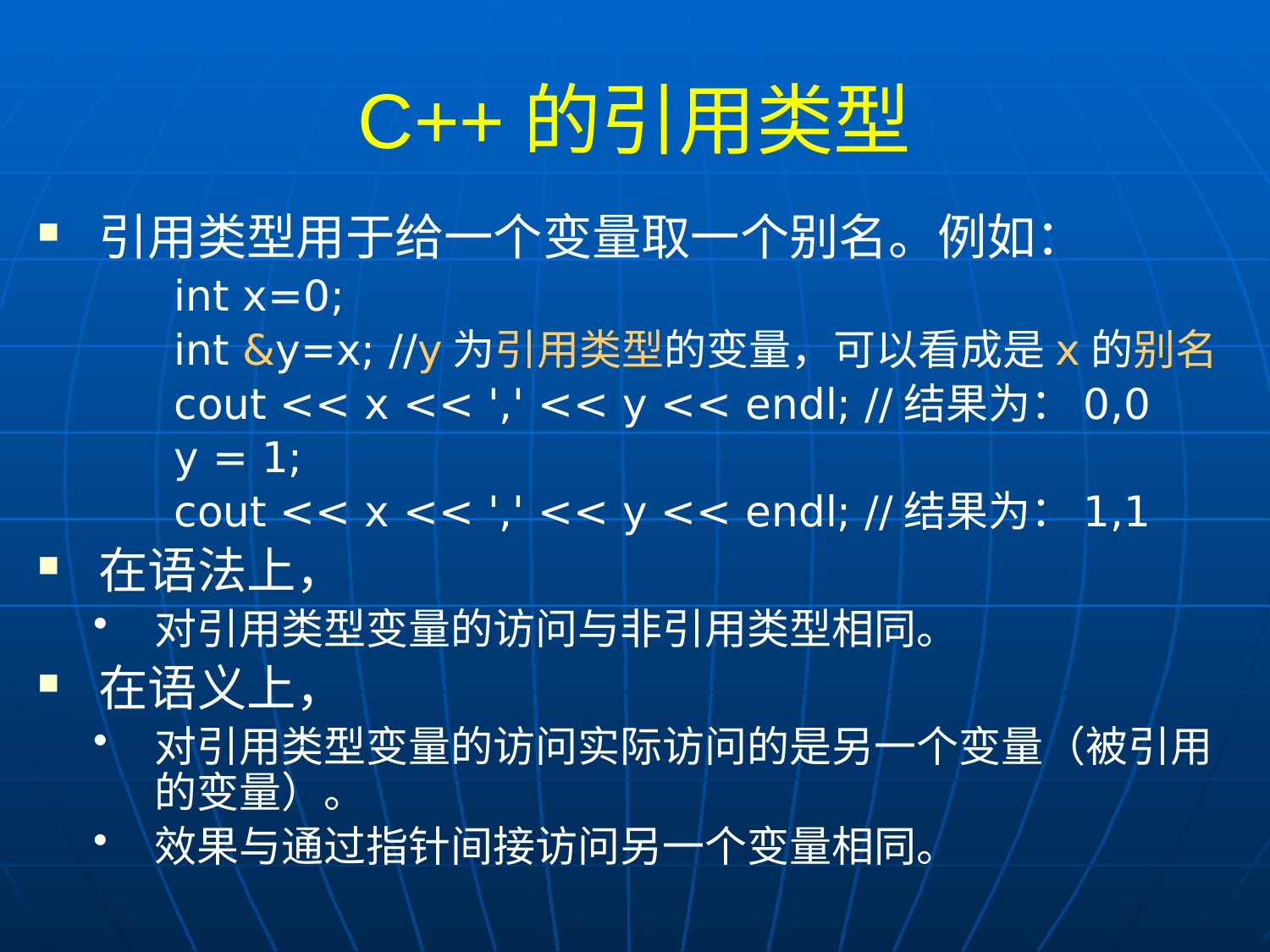

# C++的引用类型
引用类型用于给一个变量取一个别名。例如：
int x=0;
int &y=x; //y为引用类型的变量，可以看成是x的别名
cout << x << ',' << y << endl; //结果为：0,0
y = 1;
cout << x << ',' << y << endl; //结果为：1,1
在语法上，
对引用类型变量的访问与非引用类型相同。
在语义上，
对引用类型变量的访问实际访问的是另一个变量（被引用的变量）。
效果与通过指针间接访问另一个变量相同。